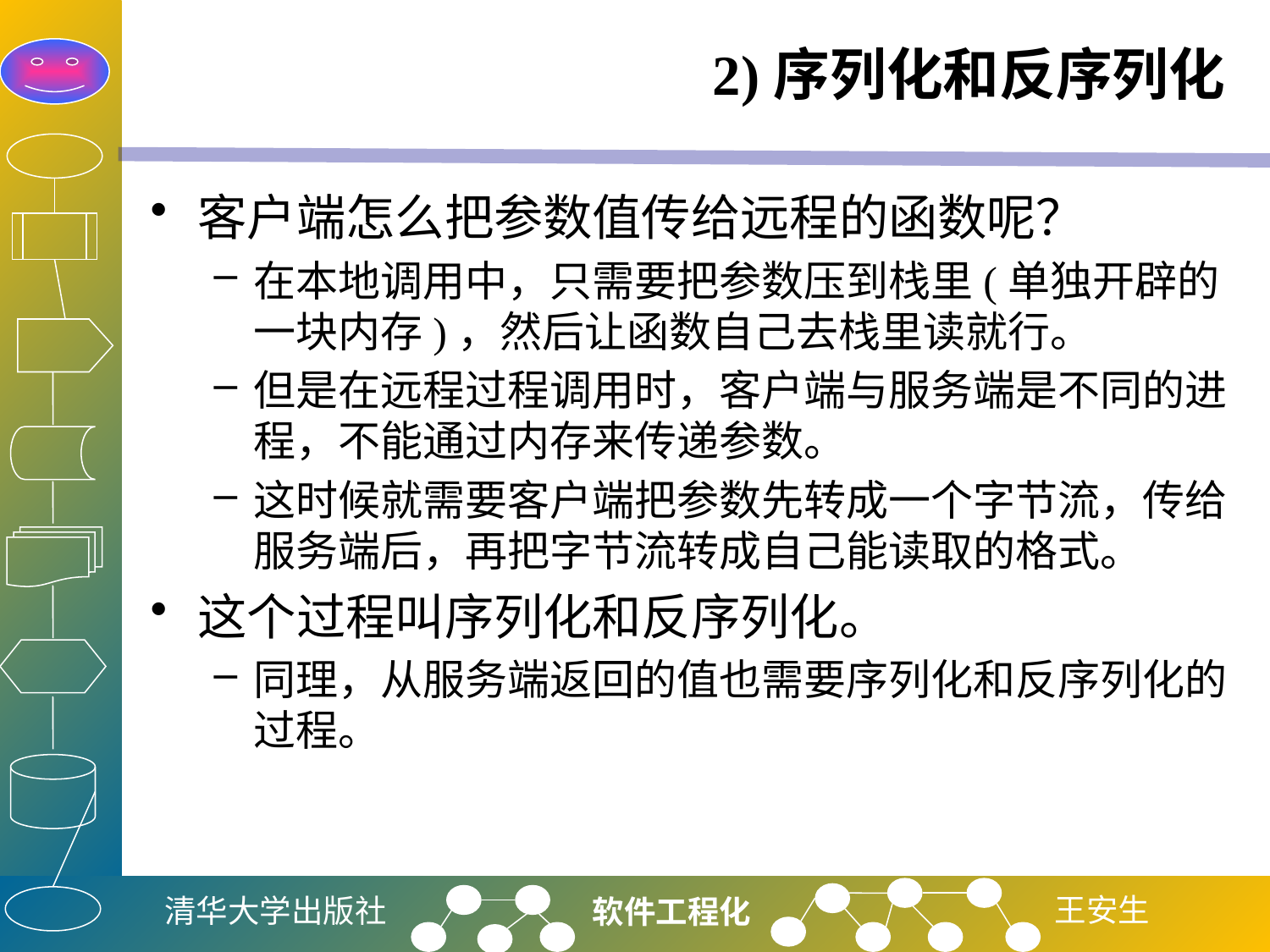

# 2)序列化和反序列化
客户端怎么把参数值传给远程的函数呢？
在本地调用中，只需要把参数压到栈里(单独开辟的一块内存)，然后让函数自己去栈里读就行。
但是在远程过程调用时，客户端与服务端是不同的进程，不能通过内存来传递参数。
这时候就需要客户端把参数先转成一个字节流，传给服务端后，再把字节流转成自己能读取的格式。
这个过程叫序列化和反序列化。
同理，从服务端返回的值也需要序列化和反序列化的过程。